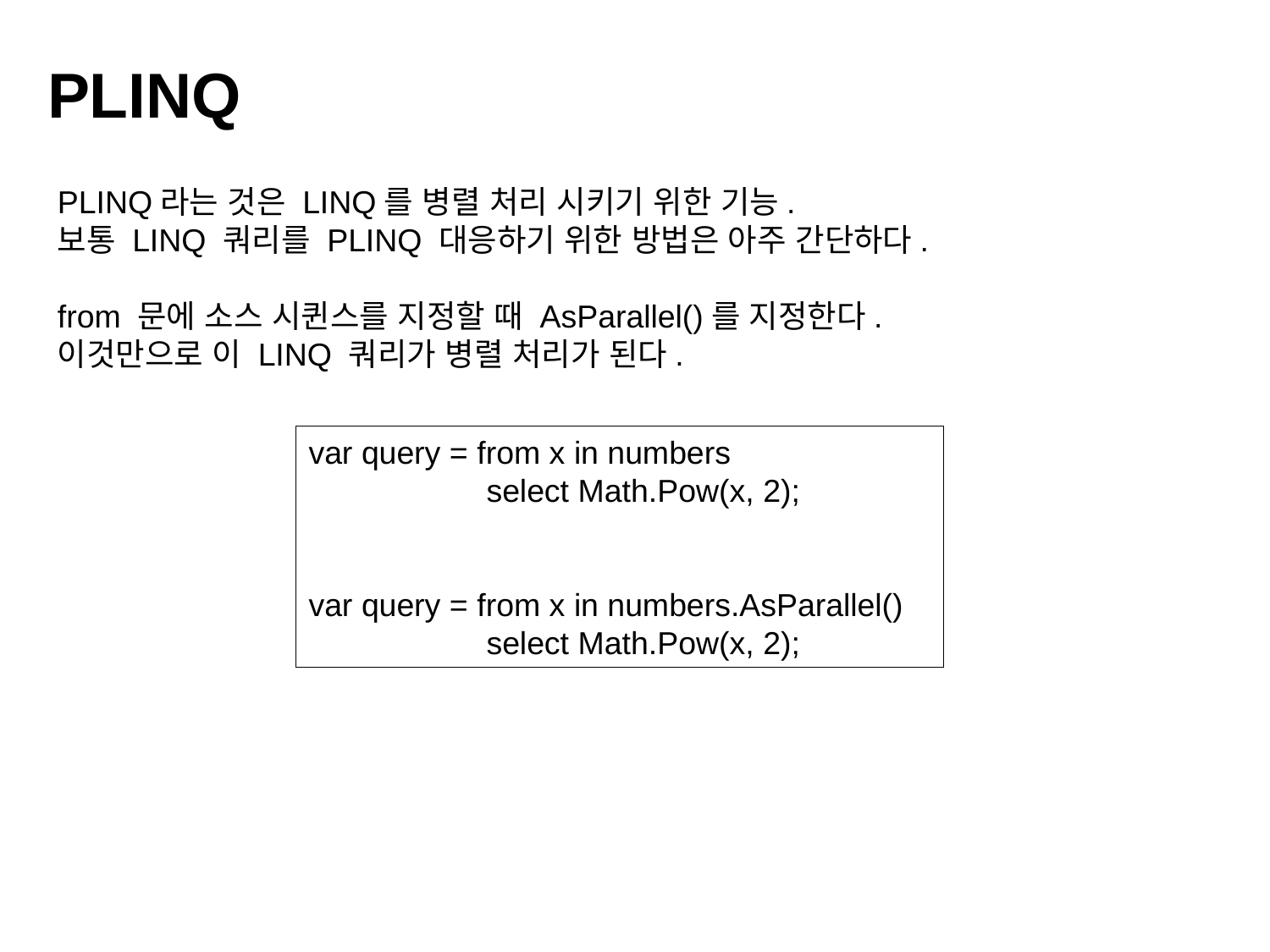

PLINQ
PLINQ라는 것은 LINQ를 병렬 처리 시키기 위한 기능.
보통 LINQ 쿼리를 PLINQ 대응하기 위한 방법은 아주 간단하다.

from 문에 소스 시퀸스를 지정할 때 AsParallel()를 지정한다.
이것만으로 이 LINQ 쿼리가 병렬 처리가 된다.
var query = from x in numbers
                    select Math.Pow(x, 2);

var query = from x in numbers.AsParallel()
                    select Math.Pow(x, 2);